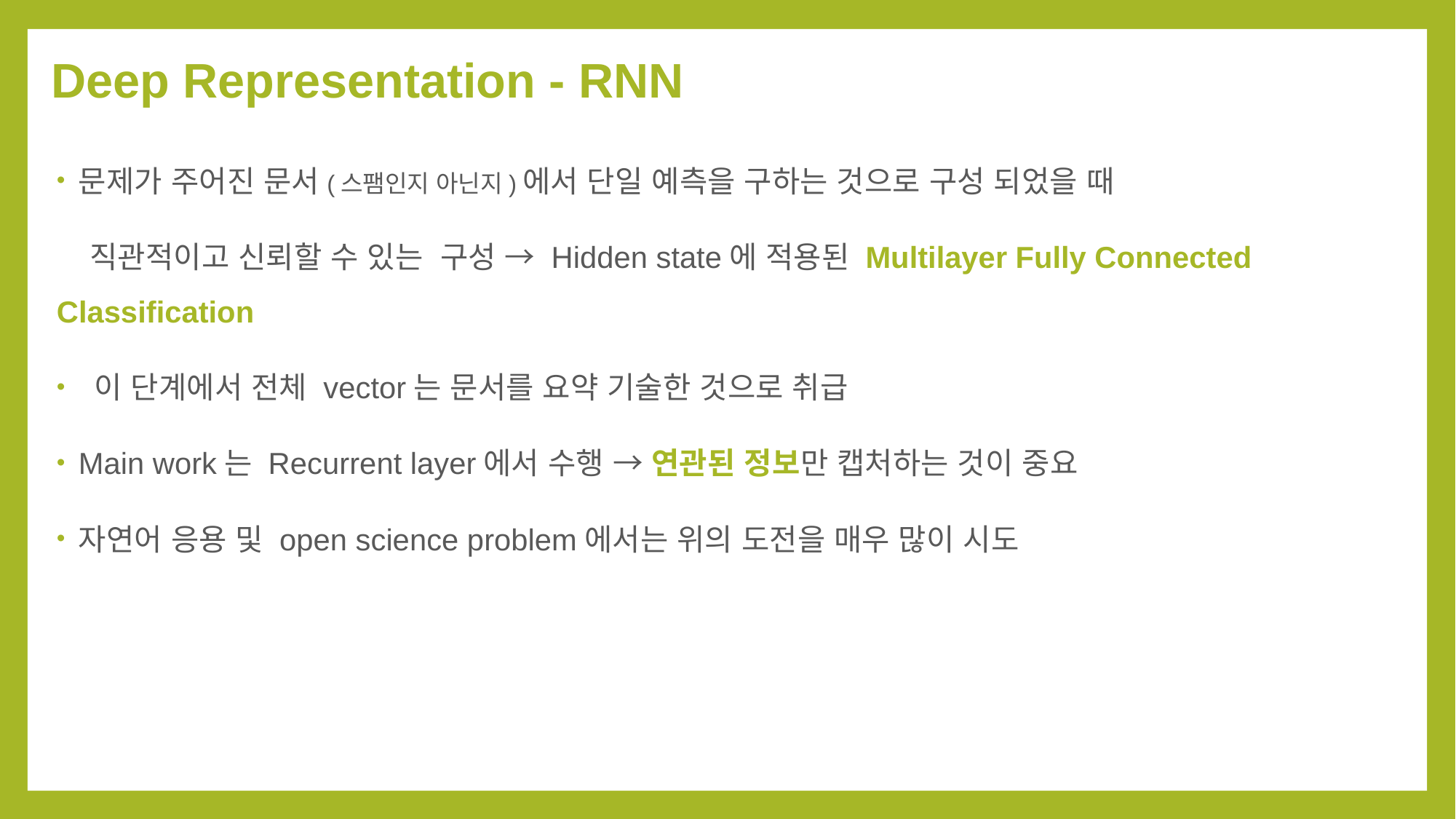

# Deep Representation - RNN
문제가 주어진 문서(스팸인지 아닌지)에서 단일 예측을 구하는 것으로 구성 되었을 때
   직관적이고 신뢰할 수 있는  구성 → Hidden state에 적용된 Multilayer Fully Connected Classification
 이 단계에서 전체 vector는 문서를 요약 기술한 것으로 취급
Main work는 Recurrent layer에서 수행 → 연관된 정보만 캡처하는 것이 중요
자연어 응용 및 open science problem에서는 위의 도전을 매우 많이 시도